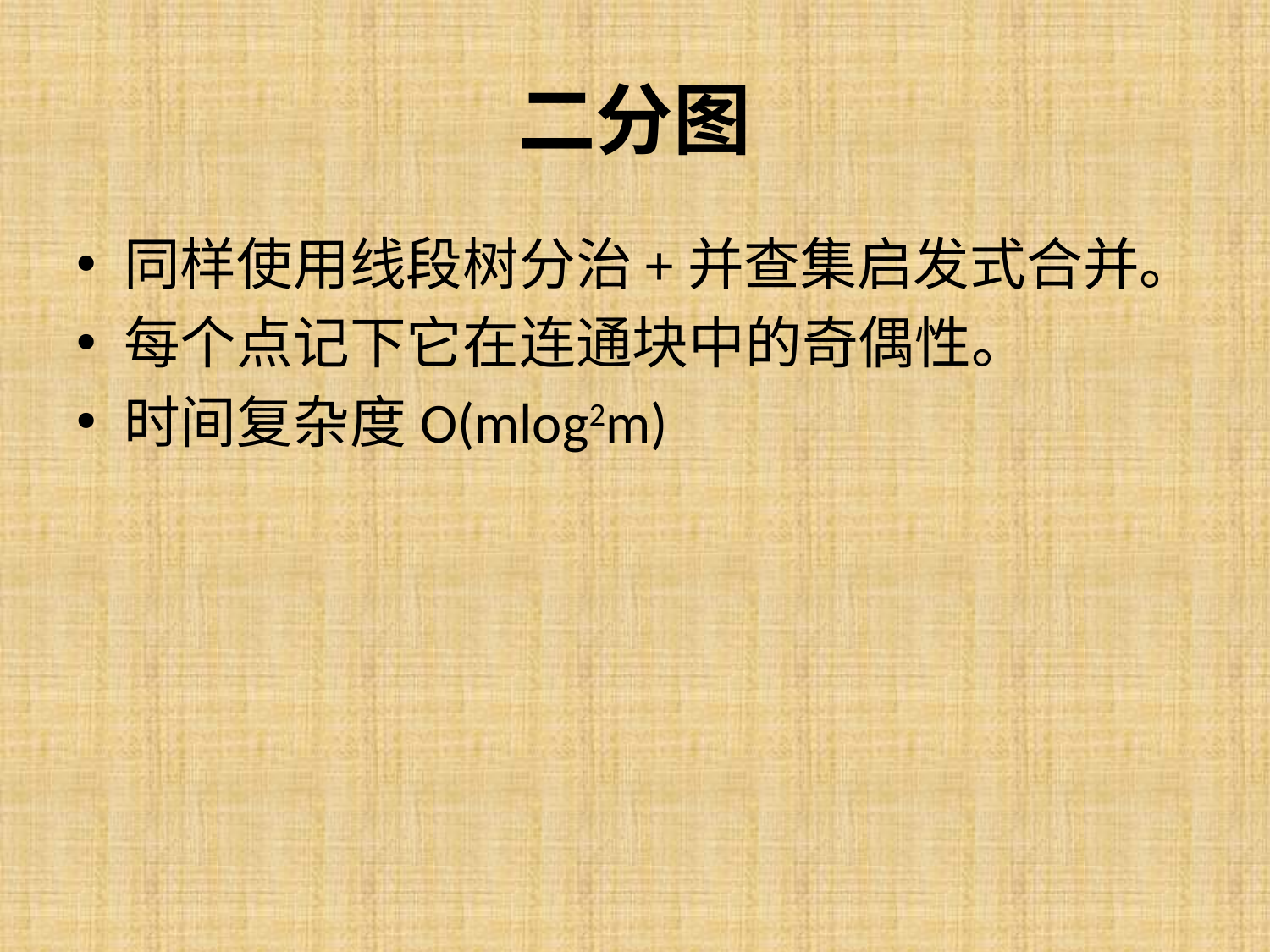

# 二分图
同样使用线段树分治+并查集启发式合并。
每个点记下它在连通块中的奇偶性。
时间复杂度O(mlog2m)